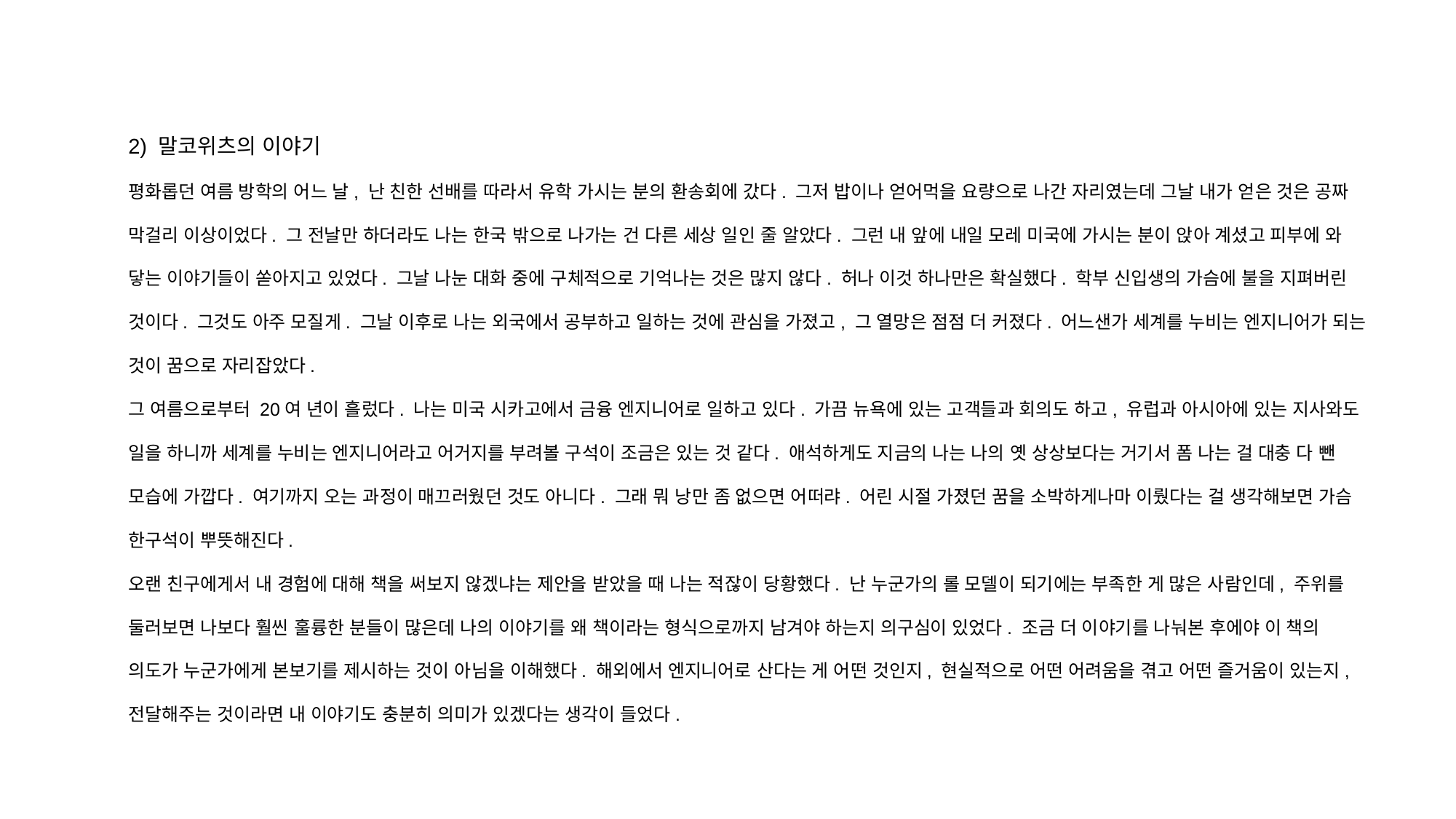

2) 말코위츠의 이야기
평화롭던 여름 방학의 어느 날, 난 친한 선배를 따라서 유학 가시는 분의 환송회에 갔다. 그저 밥이나 얻어먹을 요량으로 나간 자리였는데 그날 내가 얻은 것은 공짜 막걸리 이상이었다. 그 전날만 하더라도 나는 한국 밖으로 나가는 건 다른 세상 일인 줄 알았다. 그런 내 앞에 내일 모레 미국에 가시는 분이 앉아 계셨고 피부에 와 닿는 이야기들이 쏟아지고 있었다. 그날 나눈 대화 중에 구체적으로 기억나는 것은 많지 않다. 허나 이것 하나만은 확실했다. 학부 신입생의 가슴에 불을 지펴버린 것이다. 그것도 아주 모질게. 그날 이후로 나는 외국에서 공부하고 일하는 것에 관심을 가졌고, 그 열망은 점점 더 커졌다. 어느샌가 세계를 누비는 엔지니어가 되는 것이 꿈으로 자리잡았다.
그 여름으로부터 20여 년이 흘렀다. 나는 미국 시카고에서 금융 엔지니어로 일하고 있다. 가끔 뉴욕에 있는 고객들과 회의도 하고, 유럽과 아시아에 있는 지사와도 일을 하니까 세계를 누비는 엔지니어라고 어거지를 부려볼 구석이 조금은 있는 것 같다. 애석하게도 지금의 나는 나의 옛 상상보다는 거기서 폼 나는 걸 대충 다 뺀 모습에 가깝다. 여기까지 오는 과정이 매끄러웠던 것도 아니다. 그래 뭐 낭만 좀 없으면 어떠랴. 어린 시절 가졌던 꿈을 소박하게나마 이뤘다는 걸 생각해보면 가슴 한구석이 뿌뜻해진다.
오랜 친구에게서 내 경험에 대해 책을 써보지 않겠냐는 제안을 받았을 때 나는 적잖이 당황했다. 난 누군가의 롤 모델이 되기에는 부족한 게 많은 사람인데, 주위를 둘러보면 나보다 훨씬 훌륭한 분들이 많은데 나의 이야기를 왜 책이라는 형식으로까지 남겨야 하는지 의구심이 있었다. 조금 더 이야기를 나눠본 후에야 이 책의 의도가 누군가에게 본보기를 제시하는 것이 아님을 이해했다. 해외에서 엔지니어로 산다는 게 어떤 것인지, 현실적으로 어떤 어려움을 겪고 어떤 즐거움이 있는지, 전달해주는 것이라면 내 이야기도 충분히 의미가 있겠다는 생각이 들었다.